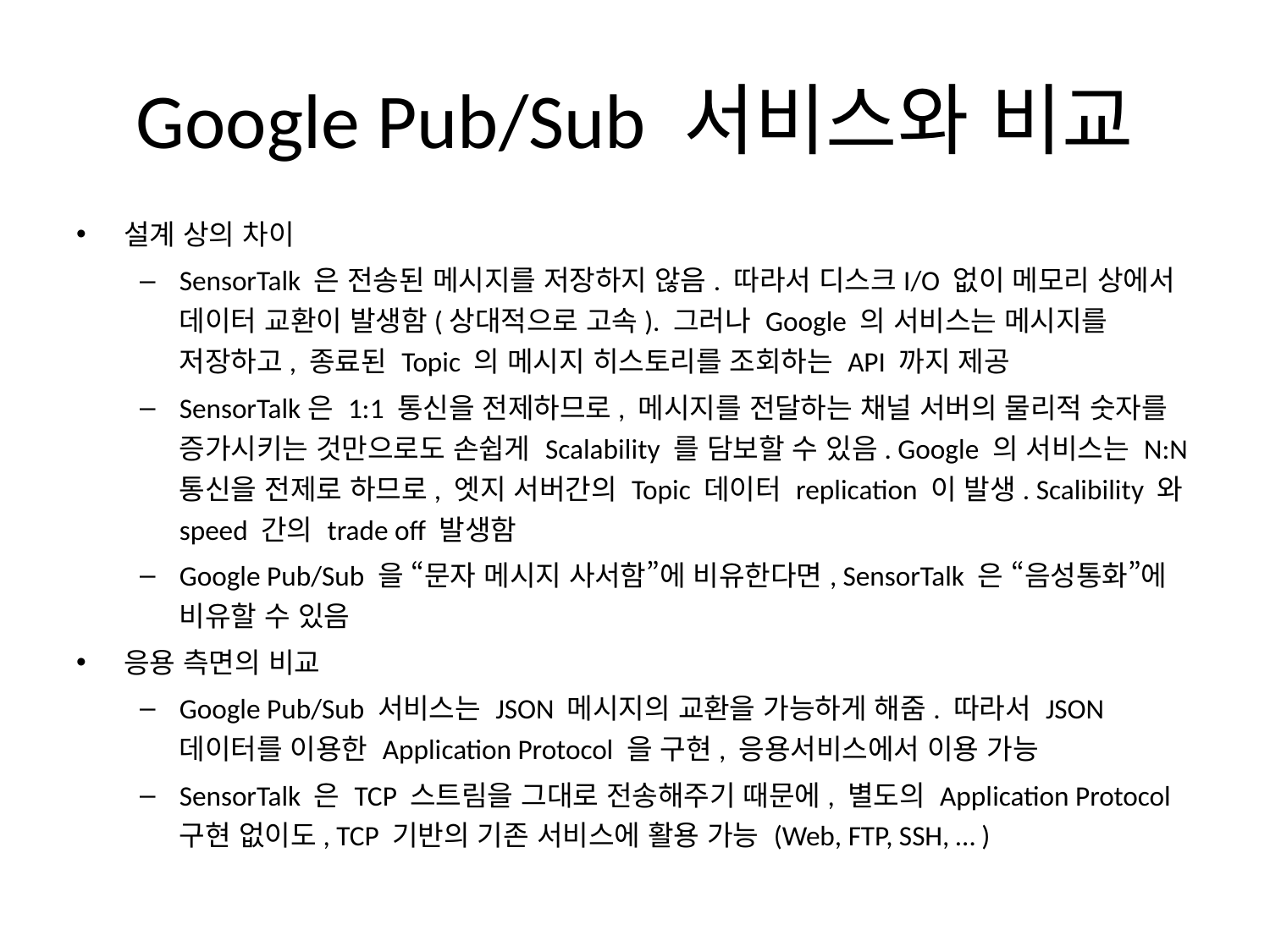

# Google Pub/Sub 서비스와 비교
설계 상의 차이
SensorTalk 은 전송된 메시지를 저장하지 않음. 따라서 디스크I/O 없이 메모리 상에서 데이터 교환이 발생함(상대적으로 고속). 그러나 Google 의 서비스는 메시지를 저장하고, 종료된 Topic 의 메시지 히스토리를 조회하는 API 까지 제공
SensorTalk은 1:1 통신을 전제하므로, 메시지를 전달하는 채널 서버의 물리적 숫자를 증가시키는 것만으로도 손쉽게 Scalability 를 담보할 수 있음. Google 의 서비스는 N:N 통신을 전제로 하므로, 엣지 서버간의 Topic 데이터 replication 이 발생. Scalibility 와 speed 간의 trade off 발생함
Google Pub/Sub 을 “문자 메시지 사서함”에 비유한다면, SensorTalk 은 “음성통화”에 비유할 수 있음
응용 측면의 비교
Google Pub/Sub 서비스는 JSON 메시지의 교환을 가능하게 해줌. 따라서 JSON 데이터를 이용한 Application Protocol 을 구현, 응용서비스에서 이용 가능
SensorTalk 은 TCP 스트림을 그대로 전송해주기 때문에, 별도의 Application Protocol 구현 없이도, TCP 기반의 기존 서비스에 활용 가능 (Web, FTP, SSH, … )